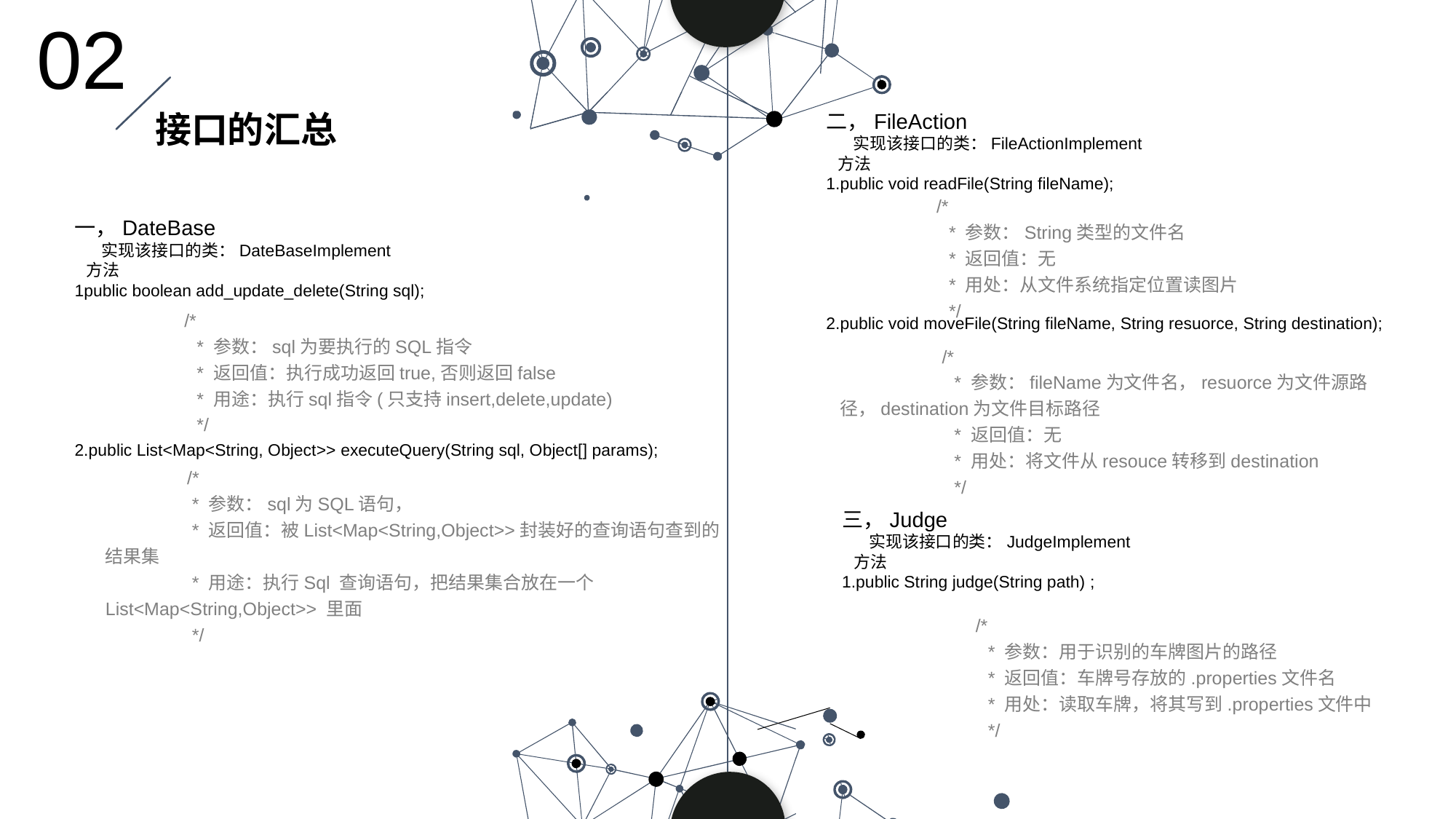

02

接口的汇总
二，FileAction
      实现该接口的类：FileActionImplement
  方法
1.public void readFile(String fileName);

2.public void moveFile(String fileName, String resuorce, String destination);

                    /*
	 * 参数：String类型的文件名
	 * 返回值：无
	 * 用处：从文件系统指定位置读图片
	 */

一，DateBase
      实现该接口的类：DateBaseImplement
  方法
1public boolean add_update_delete(String sql);

2.public List<Map<String, Object>> executeQuery(String sql, Object[] params);

                    /*
	 * 参数：sql为要执行的SQL指令
	 * 返回值：执行成功返回true,否则返回false
	 * 用途：执行sql指令(只支持insert,delete,update)
	 */

                    /*
	 * 参数：fileName为文件名，resuorce为文件源路径，destination为文件目标路径
	 * 返回值：无
	 * 用处：将文件从resouce转移到destination
	 */

                /*
                 * 参数：sql为SQL语句，
                 * 返回值：被List<Map<String,Object>>封装好的查询语句查到的结果集
                 * 用途：执行Sql 查询语句，把结果集合放在一个 List<Map<String,Object>> 里面
                 */

三，Judge
      实现该接口的类：JudgeImplement
  方法
1.public String judge(String path) ;

                    /*
	 * 参数：用于识别的车牌图片的路径
	 * 返回值：车牌号存放的.properties文件名
	 * 用处：读取车牌，将其写到.properties文件中
	 */